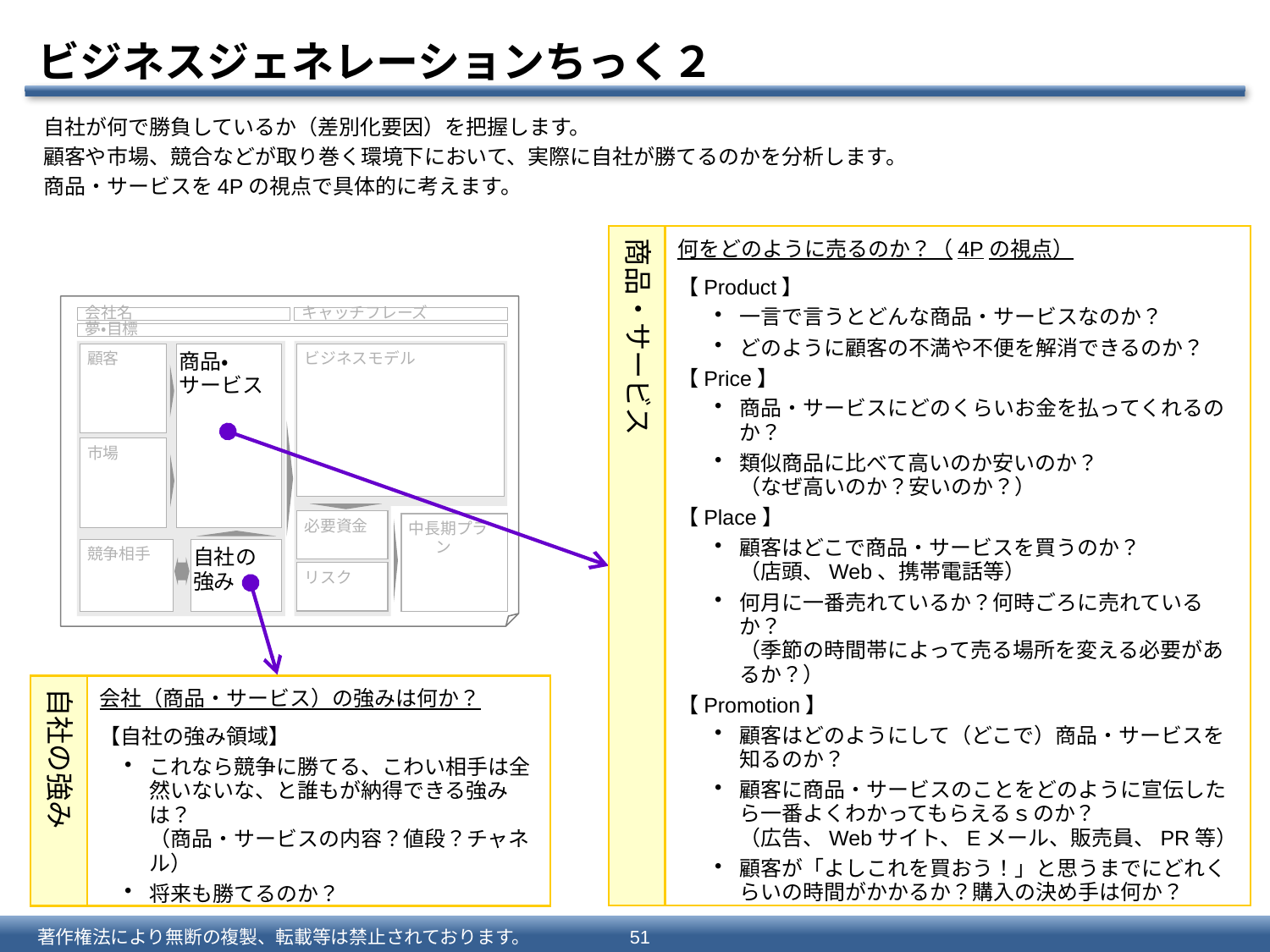

# ビジネスジェネレーションちっく２
自社が何で勝負しているか（差別化要因）を把握します。
顧客や市場、競合などが取り巻く環境下において、実際に自社が勝てるのかを分析します。
商品・サービスを4Pの視点で具体的に考えます。
商品・サービス
何をどのように売るのか？（4Pの視点）
【Product】
一言で言うとどんな商品・サービスなのか？
どのように顧客の不満や不便を解消できるのか？
【Price】
商品・サービスにどのくらいお金を払ってくれるのか？
類似商品に比べて高いのか安いのか？
（なぜ高いのか？安いのか？）
【Place】
顧客はどこで商品・サービスを買うのか？
（店頭、Web、携帯電話等）
何月に一番売れているか？何時ごろに売れているか？
（季節の時間帯によって売る場所を変える必要があるか？）
【Promotion】
顧客はどのようにして（どこで）商品・サービスを知るのか？
顧客に商品・サービスのことをどのように宣伝したら一番よくわかってもらえるｓのか？
（広告、Webサイト、Eメール、販売員、PR等）
顧客が「よしこれを買おう！」と思うまでにどれくらいの時間がかかるか？購入の決め手は何か？

会社名
キャッチフレーズ
夢・目標

顧客

商品・
サービス
ビジネスモデル

市場

必要資金
中長期プラン

競争相手
自社の
強み

リスク
自社の強み
会社（商品・サービス）の強みは何か？
【自社の強み領域】
これなら競争に勝てる、こわい相手は全然いないな、と誰もが納得できる強みは？
（商品・サービスの内容？値段？チャネル）
将来も勝てるのか？